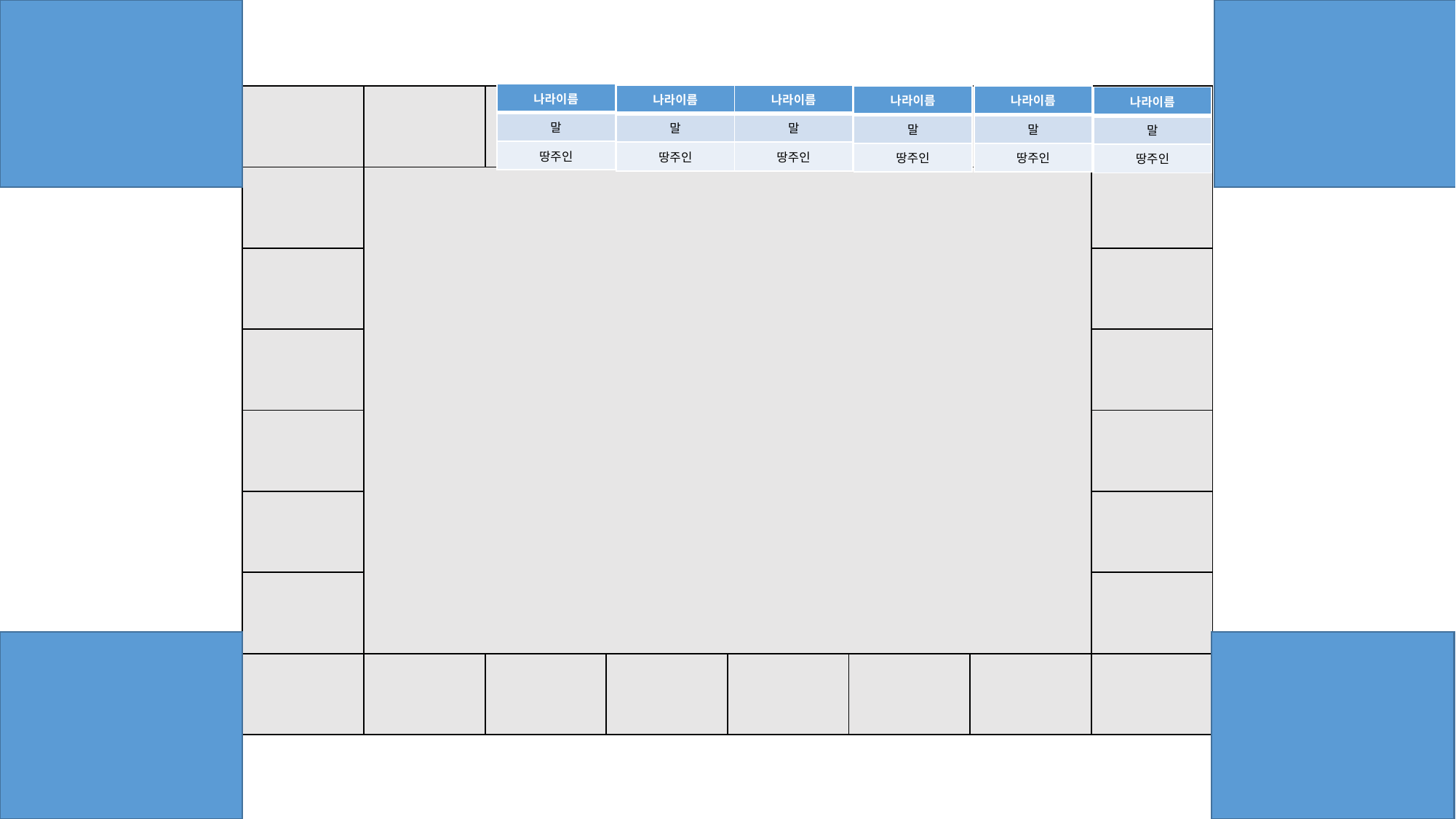

| 나라이름 |
| --- |
| 말 |
| 땅주인 |
| 나라이름 |
| --- |
| 말 |
| 땅주인 |
| 나라이름 |
| --- |
| 말 |
| 땅주인 |
|  |  |  |  |  |  |  |  |
| --- | --- | --- | --- | --- | --- | --- | --- |
|  |  |  |  |  |  |  |  |
|  |  |  |  |  |  |  |  |
|  |  |  |  |  |  |  |  |
|  |  |  |  |  |  |  |  |
|  |  |  |  |  |  |  |  |
|  |  |  |  |  |  |  |  |
|  |  |  |  |  |  |  |  |
| 나라이름 |
| --- |
| 말 |
| 땅주인 |
| 나라이름 |
| --- |
| 말 |
| 땅주인 |
| 나라이름 |
| --- |
| 말 |
| 땅주인 |